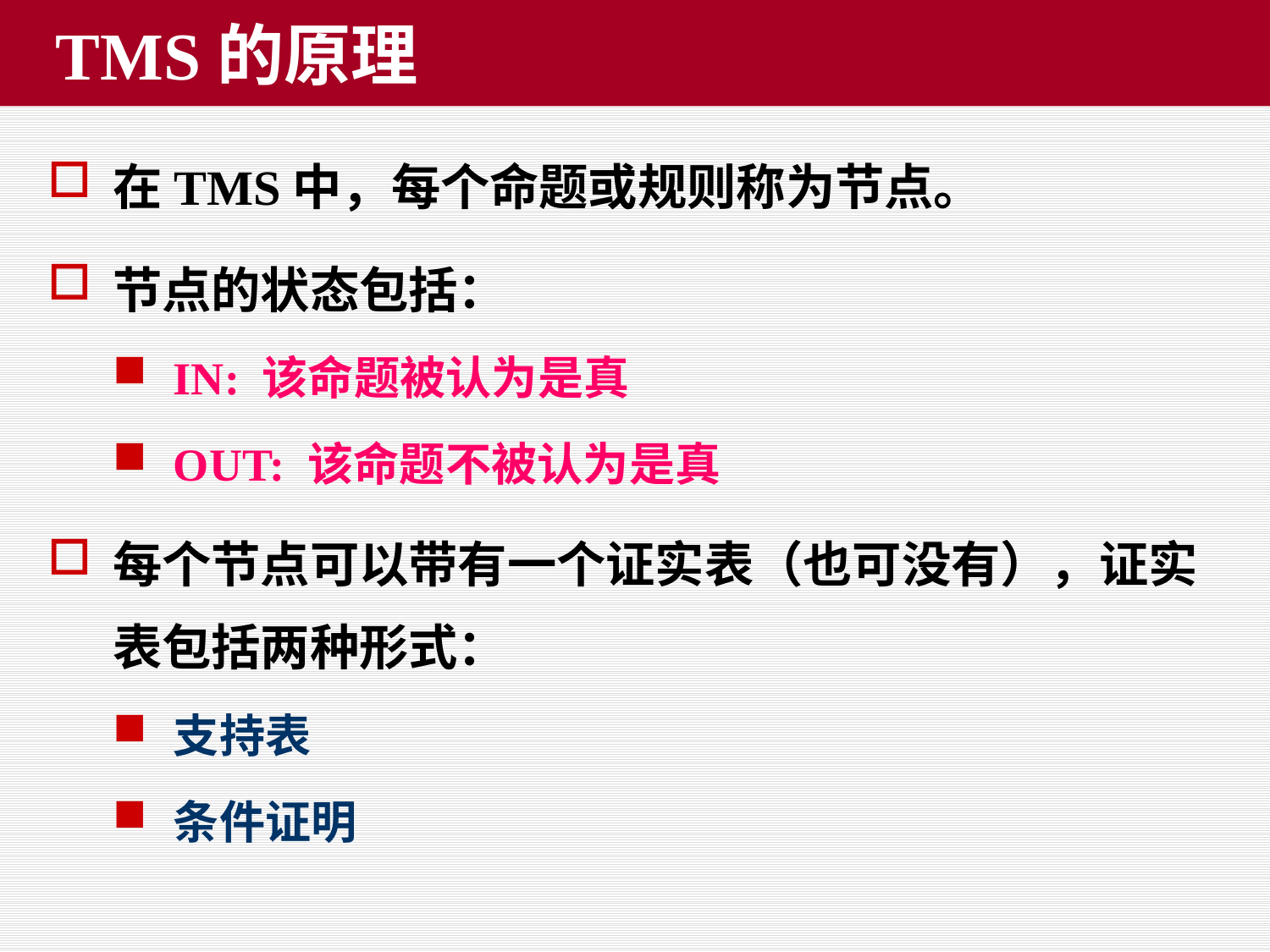

# TMS的原理
在TMS中，每个命题或规则称为节点。
节点的状态包括：
IN: 该命题被认为是真
OUT: 该命题不被认为是真
每个节点可以带有一个证实表（也可没有），证实表包括两种形式：
支持表
条件证明